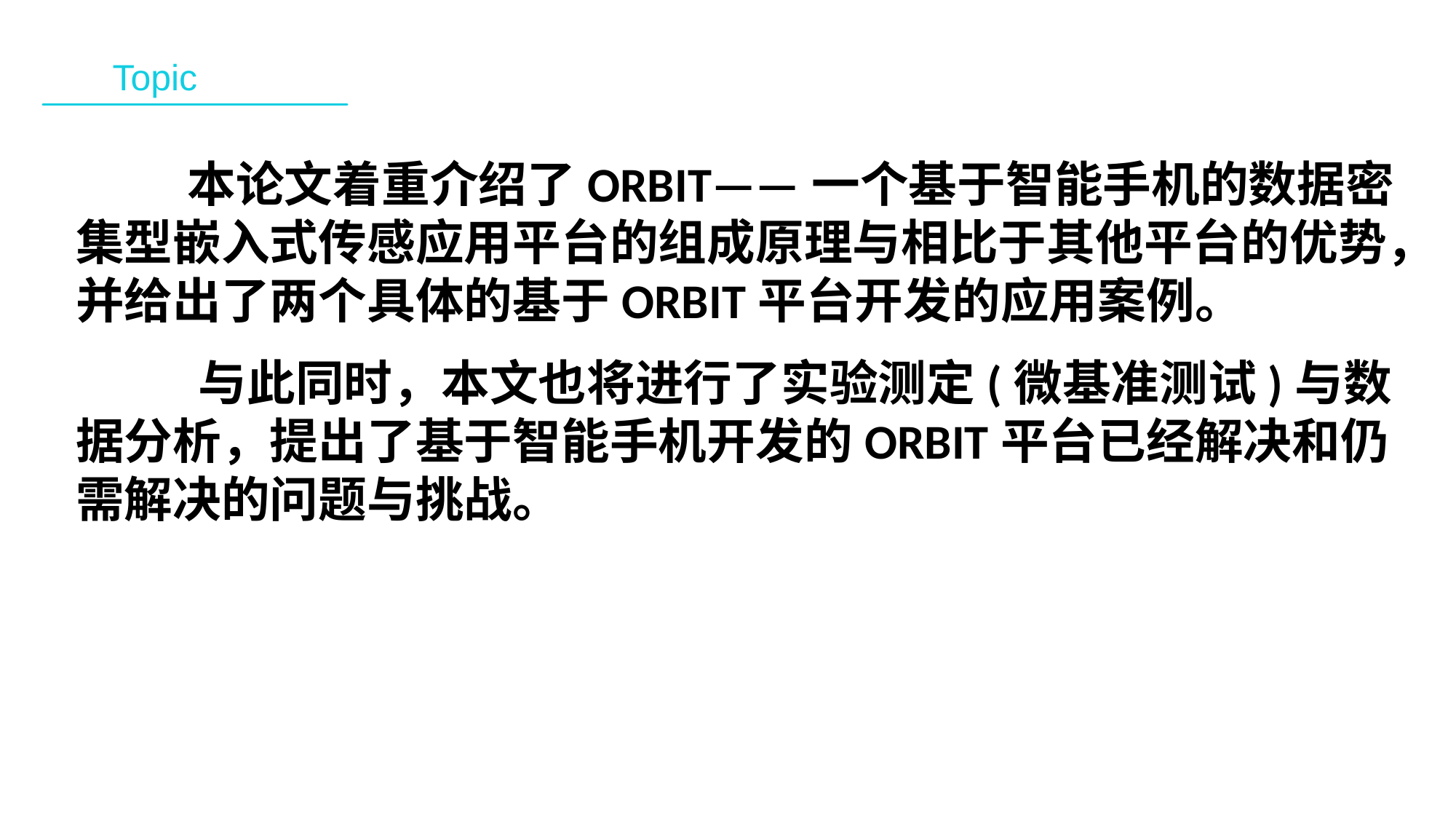

Topic
         本论文着重介绍了ORBIT——一个基于智能手机的数据密集型嵌入式传感应用平台的组成原理与相比于其他平台的优势，并给出了两个具体的基于ORBIT平台开发的应用案例。
          与此同时，本文也将进行了实验测定(微基准测试)与数据分析，提出了基于智能手机开发的ORBIT平台已经解决和仍需解决的问题与挑战。